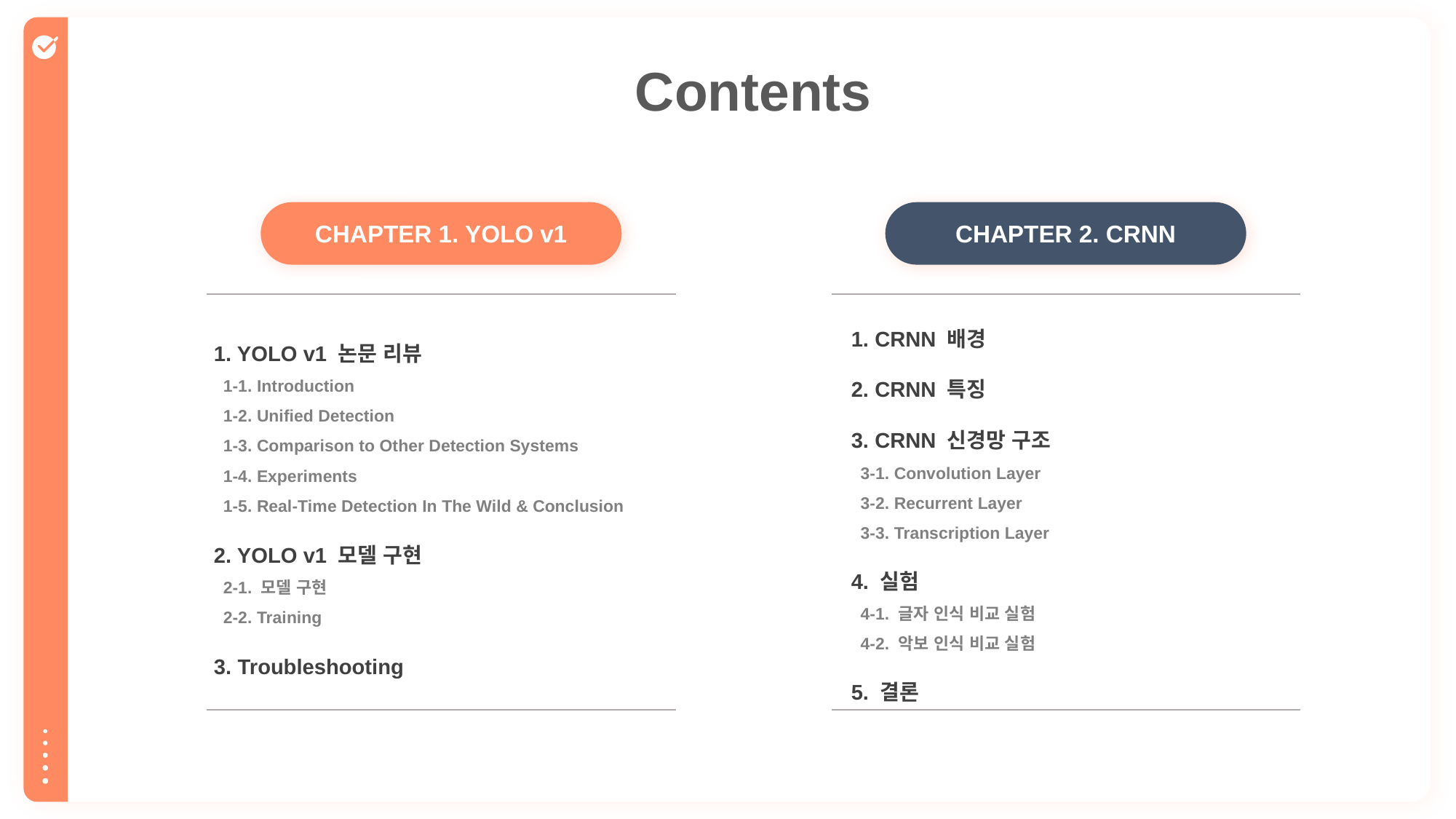

Contents
CHAPTER 1. YOLO v1
CHAPTER 2. CRNN
1. CRNN 배경
2. CRNN 특징
3. CRNN 신경망 구조
  3-1. Convolution Layer
  3-2. Recurrent Layer
  3-3. Transcription Layer
4. 실험
  4-1. 글자 인식 비교 실험
  4-2. 악보 인식 비교 실험
5. 결론
1. YOLO v1 논문 리뷰
  1-1. Introduction
  1-2. Unified Detection
  1-3. Comparison to Other Detection Systems
  1-4. Experiments
  1-5. Real-Time Detection In The Wild & Conclusion

2. YOLO v1 모델 구현
  2-1. 모델 구현
  2-2. Training

3. Troubleshooting